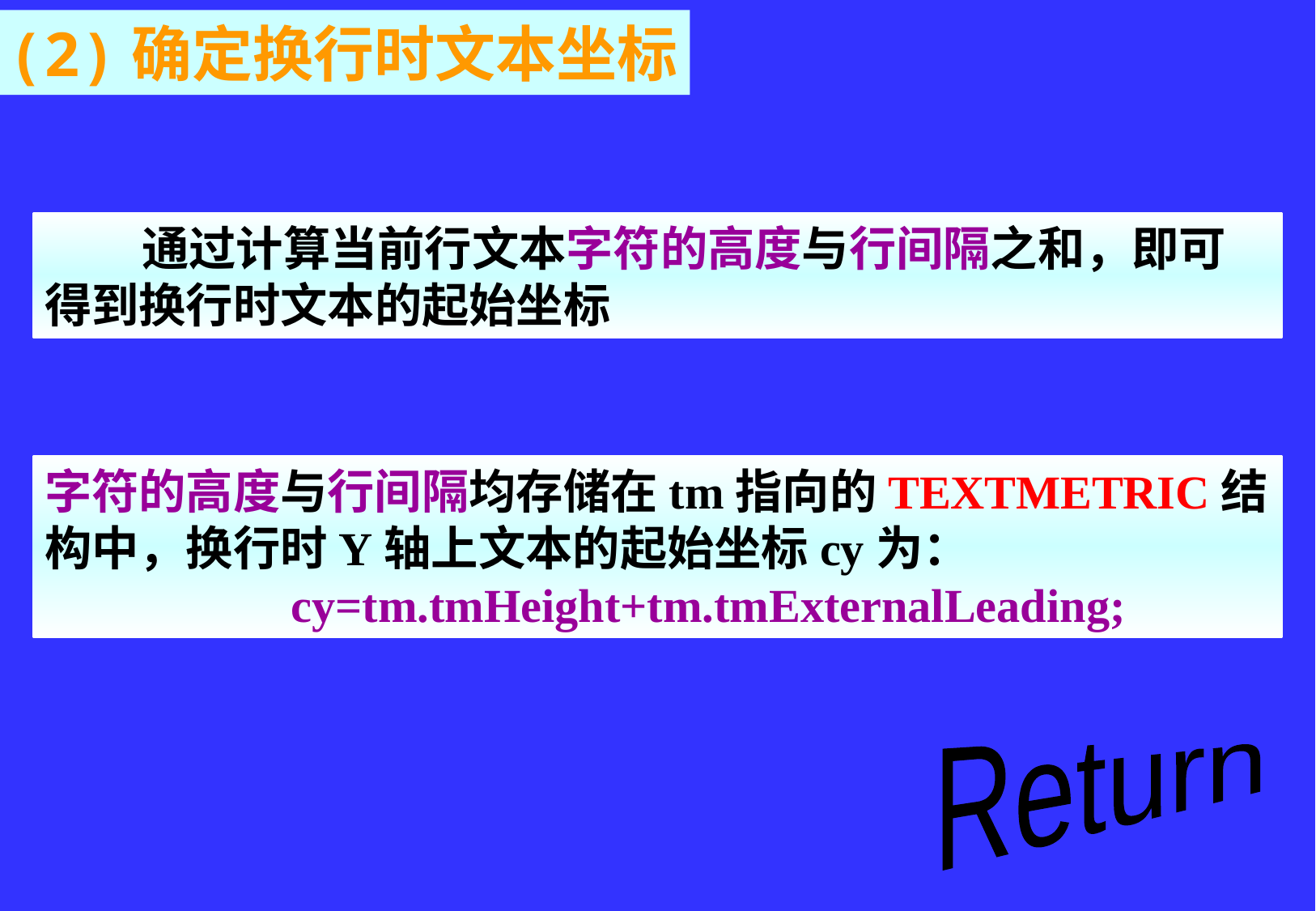

(2)确定换行时文本坐标
        通过计算当前行文本字符的高度与行间隔之和，即可得到换行时文本的起始坐标
字符的高度与行间隔均存储在tm指向的TEXTMETRIC结构中，换行时Y轴上文本的起始坐标cy为：
                     cy=tm.tmHeight+tm.tmExternalLeading;
Return
10